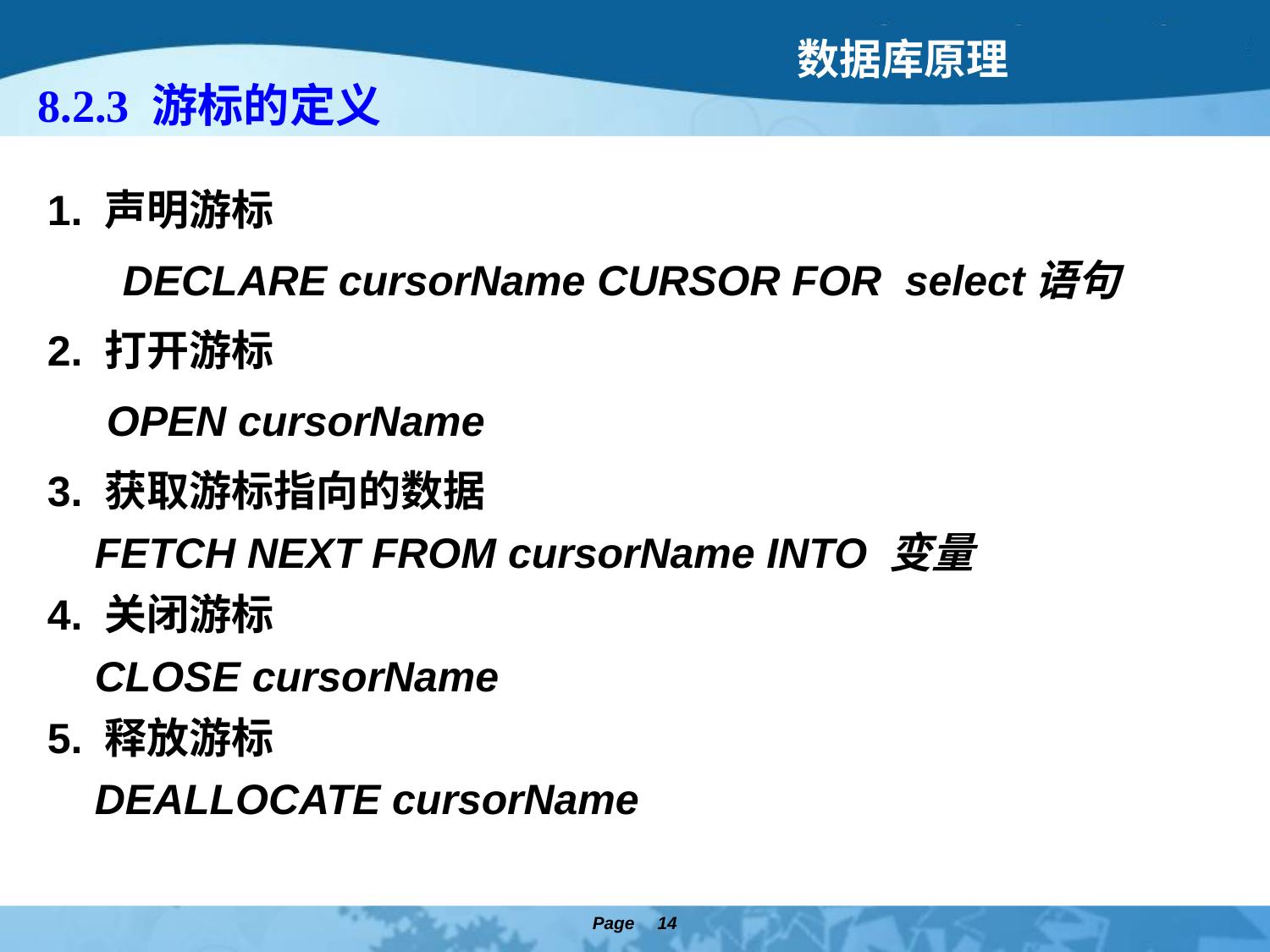

# 8.2.3 游标的定义
1. 声明游标
	 DECLARE cursorName CURSOR FOR  select语句
2. 打开游标
     OPEN cursorName
3. 获取游标指向的数据
    FETCH NEXT FROM cursorName INTO 变量
4. 关闭游标
    CLOSE cursorName
5. 释放游标
    DEALLOCATE cursorName